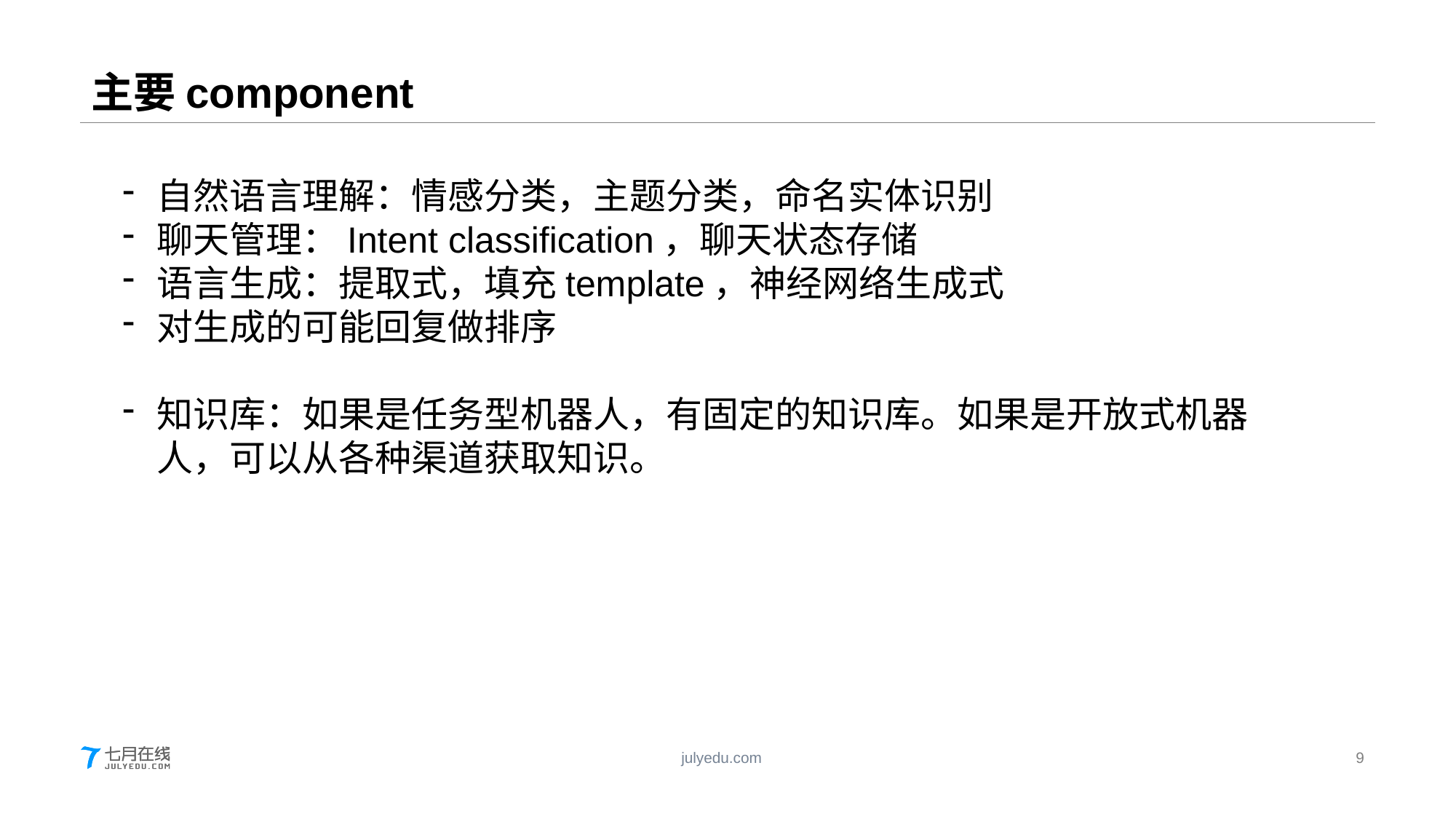

# 主要component
自然语言理解：情感分类，主题分类，命名实体识别
聊天管理：Intent classification，聊天状态存储
语言生成：提取式，填充template，神经网络生成式
对生成的可能回复做排序

知识库：如果是任务型机器人，有固定的知识库。如果是开放式机器人，可以从各种渠道获取知识。
9